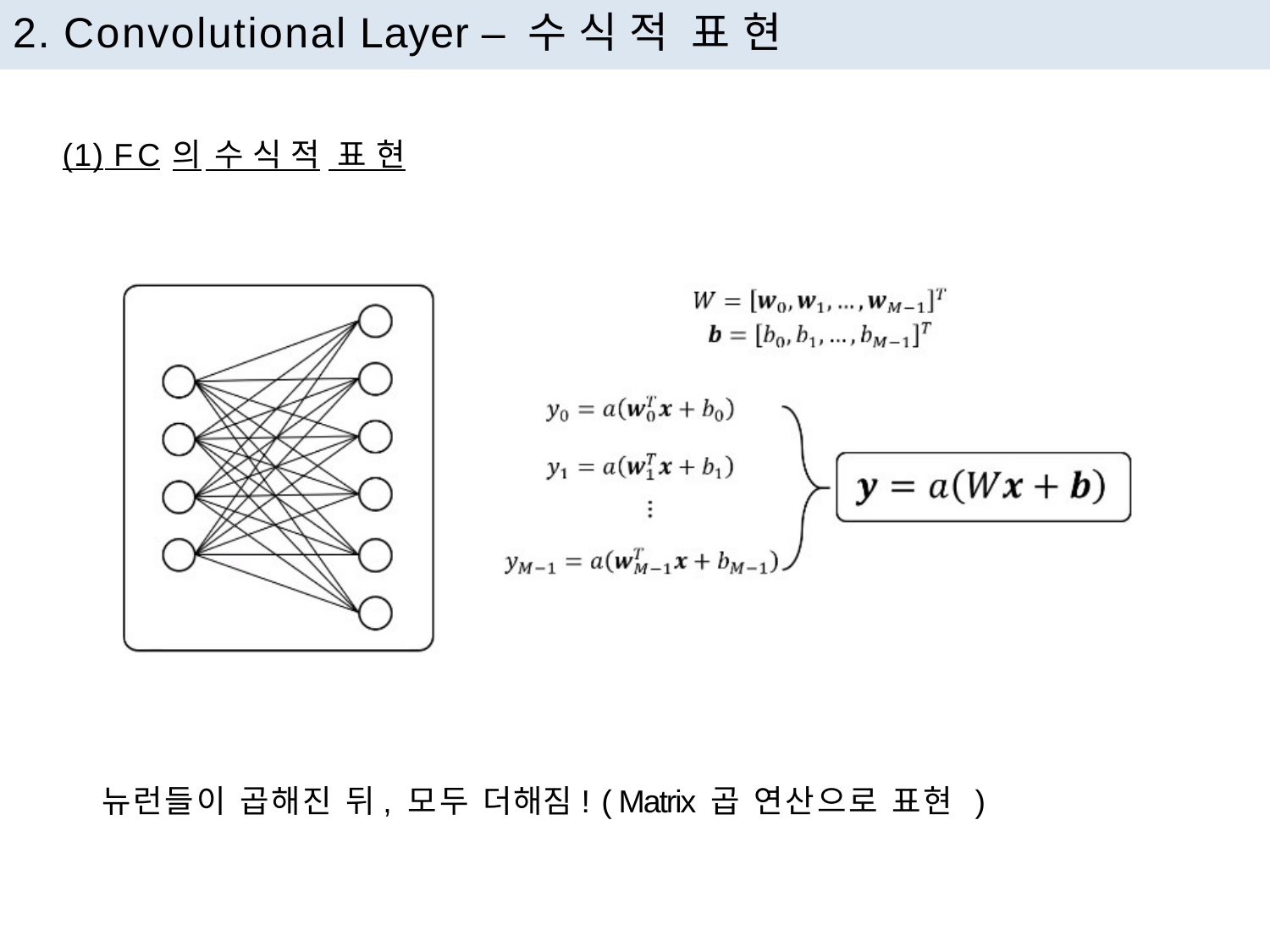

# 2. Convolutional Layer – 수식적 표현
(1) FC의 수식적 표현

뉴런들이 곱해진 뒤, 모두 더해짐! ( Matrix 곱 연산으로 표현 )